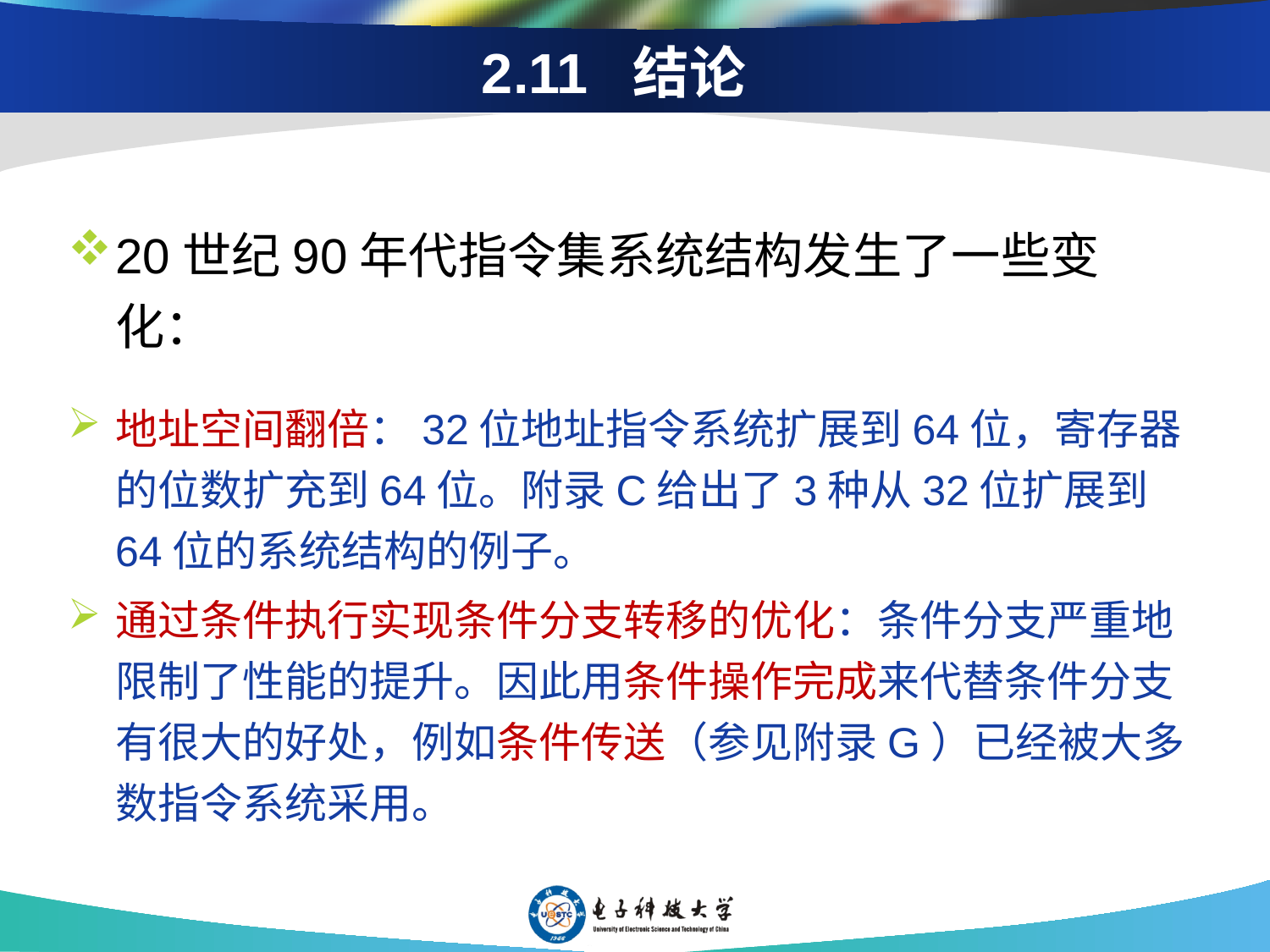

# 2.11  结论
20世纪90年代指令集系统结构发生了一些变化：

地址空间翻倍：32位地址指令系统扩展到64位，寄存器的位数扩充到64位。附录C给出了3种从32位扩展到64位的系统结构的例子。
通过条件执行实现条件分支转移的优化：条件分支严重地限制了性能的提升。因此用条件操作完成来代替条件分支有很大的好处，例如条件传送（参见附录G）已经被大多数指令系统采用。
114